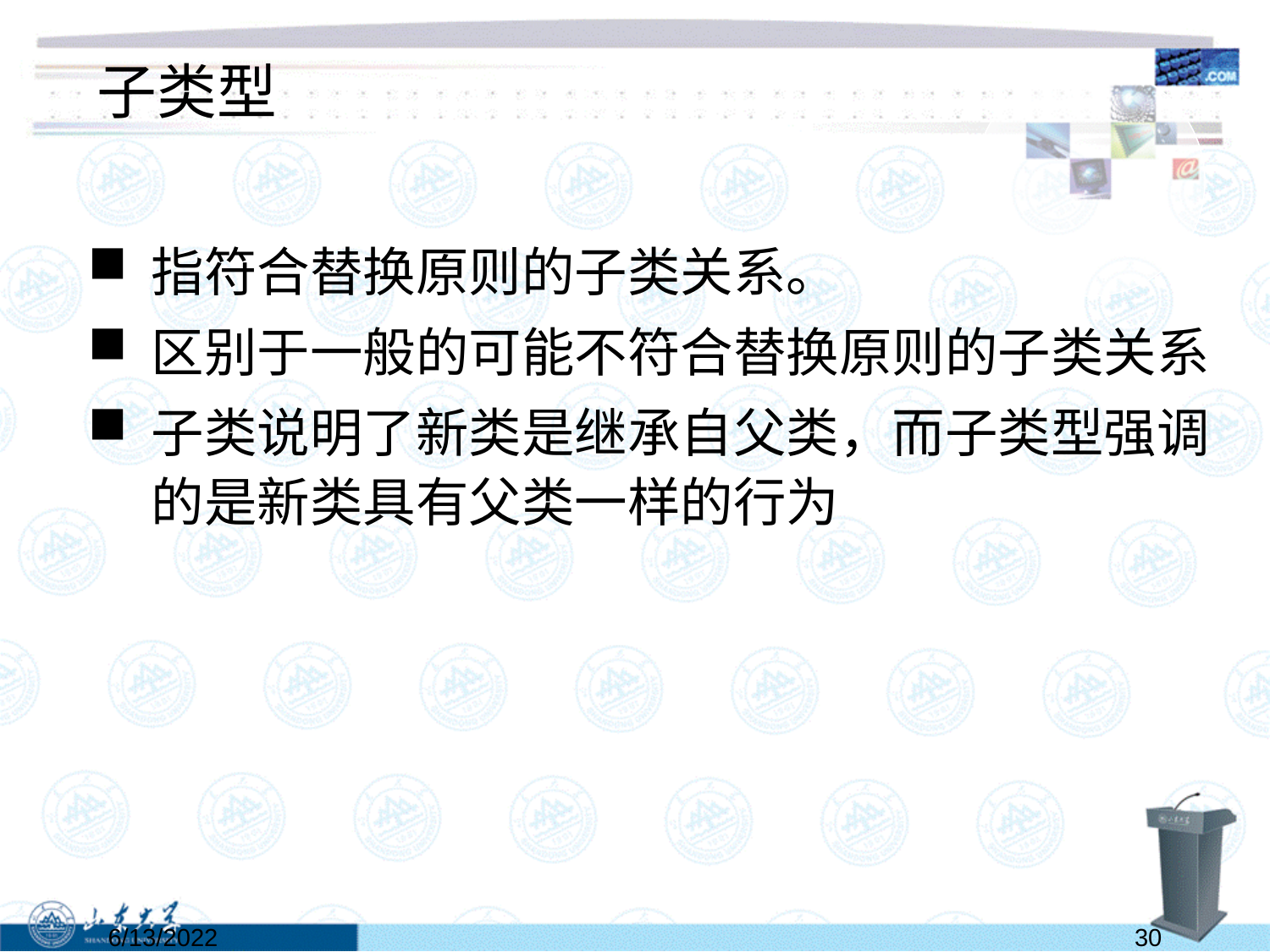

# 子类型
指符合替换原则的子类关系。
区别于一般的可能不符合替换原则的子类关系
子类说明了新类是继承自父类，而子类型强调的是新类具有父类一样的行为
6/13/2022
30